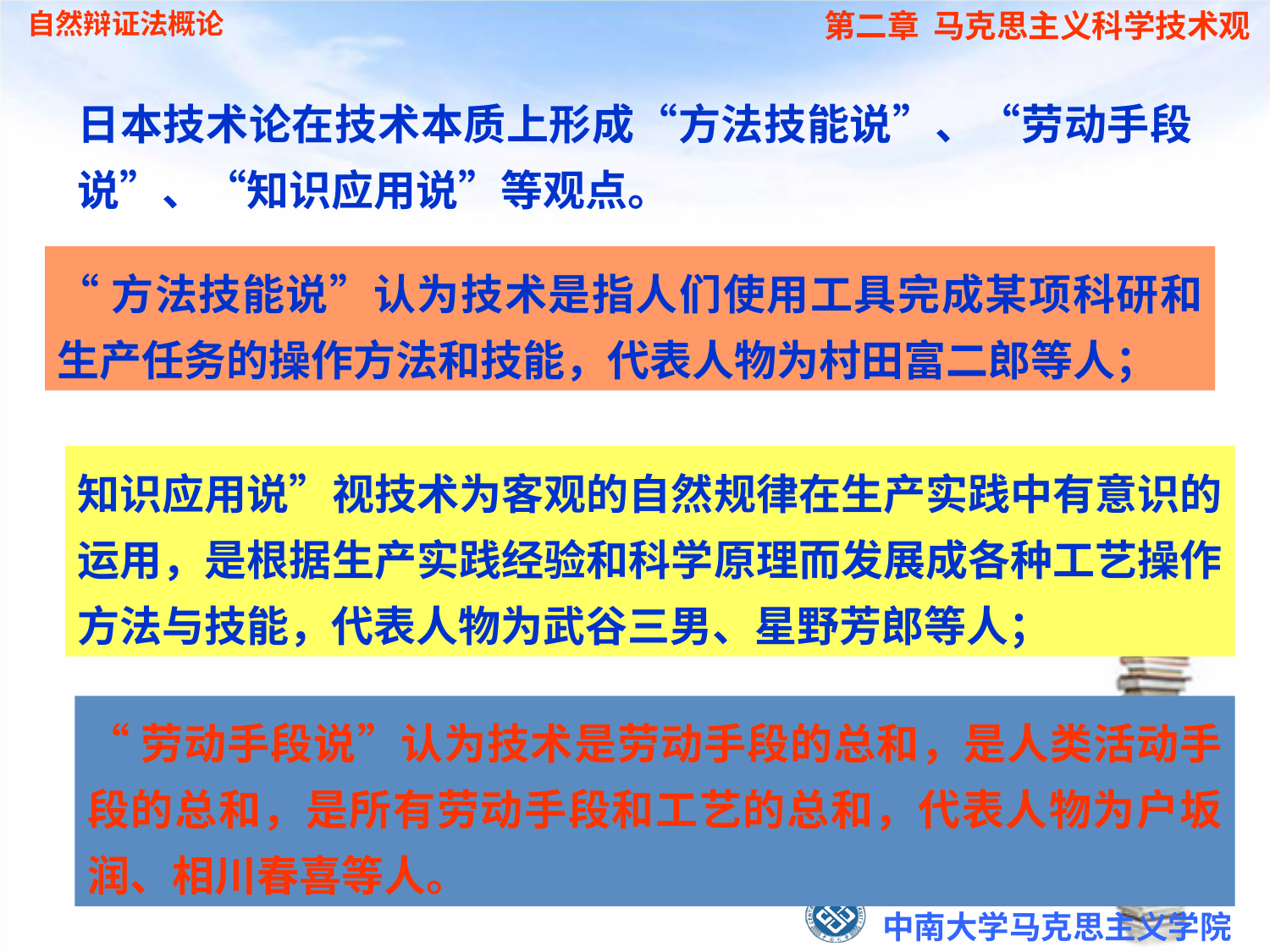

日本技术论在技术本质上形成“方法技能说”、“劳动手段说”、“知识应用说”等观点。
“方法技能说”认为技术是指人们使用工具完成某项科研和生产任务的操作方法和技能，代表人物为村田富二郎等人；
知识应用说”视技术为客观的自然规律在生产实践中有意识的运用，是根据生产实践经验和科学原理而发展成各种工艺操作方法与技能，代表人物为武谷三男、星野芳郎等人；
“劳动手段说”认为技术是劳动手段的总和，是人类活动手段的总和，是所有劳动手段和工艺的总和，代表人物为户坂润、相川春喜等人。